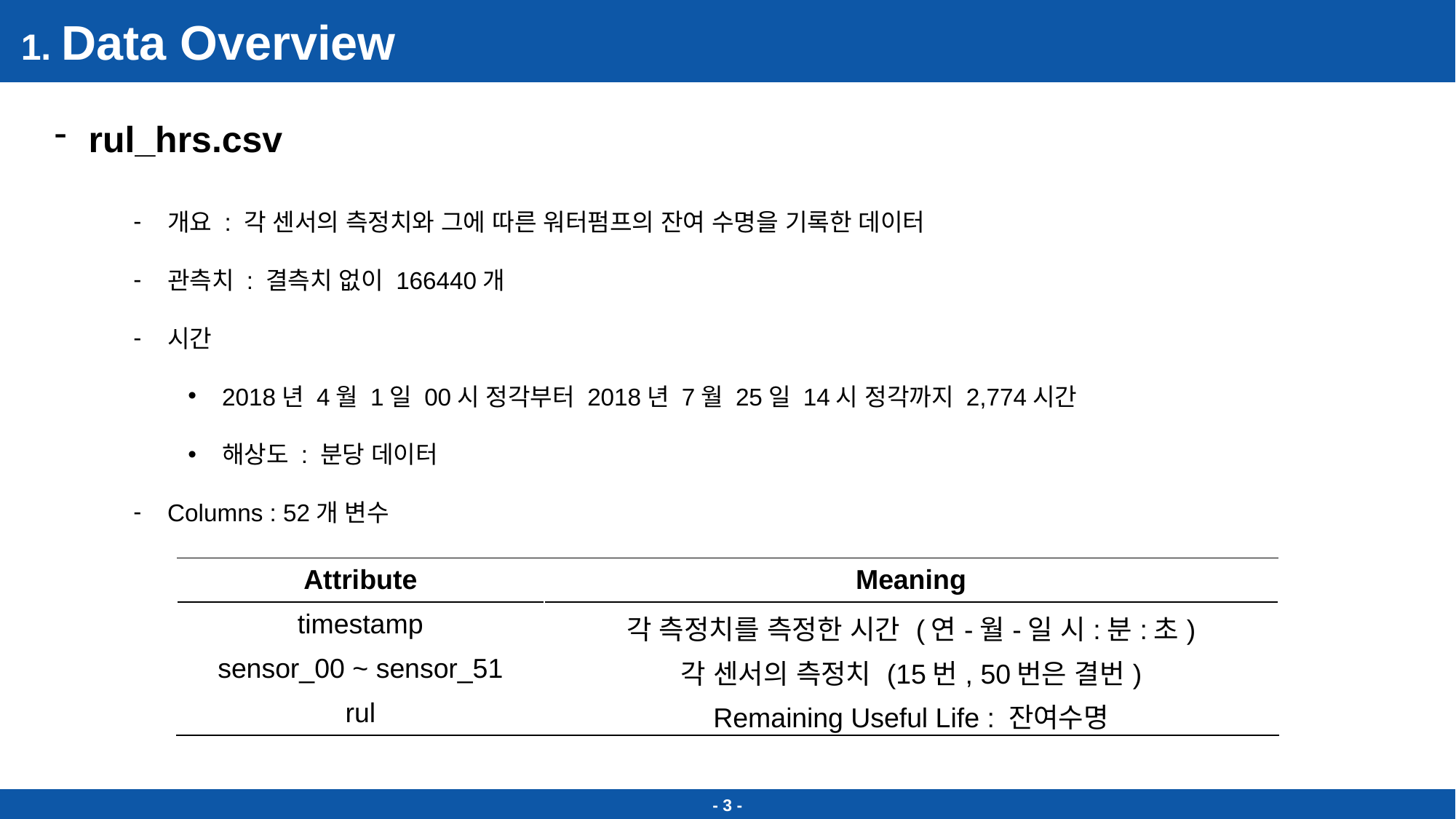

1. Data Overview
rul_hrs.csv
개요 : 각 센서의 측정치와 그에 따른 워터펌프의 잔여 수명을 기록한 데이터
관측치 : 결측치 없이 166440개
시간
2018년 4월 1일 00시 정각부터 2018년 7월 25일 14시 정각까지 2,774시간
해상도 : 분당 데이터
Columns : 52개 변수
| Attribute | Meaning |
| --- | --- |
| timestamp | 각 측정치를 측정한 시간 (연-월-일 시:분:초) |
| sensor\_00 ~ sensor\_51 | 각 센서의 측정치 (15번, 50번은 결번) |
| rul | Remaining Useful Life : 잔여수명 |
- 3 -